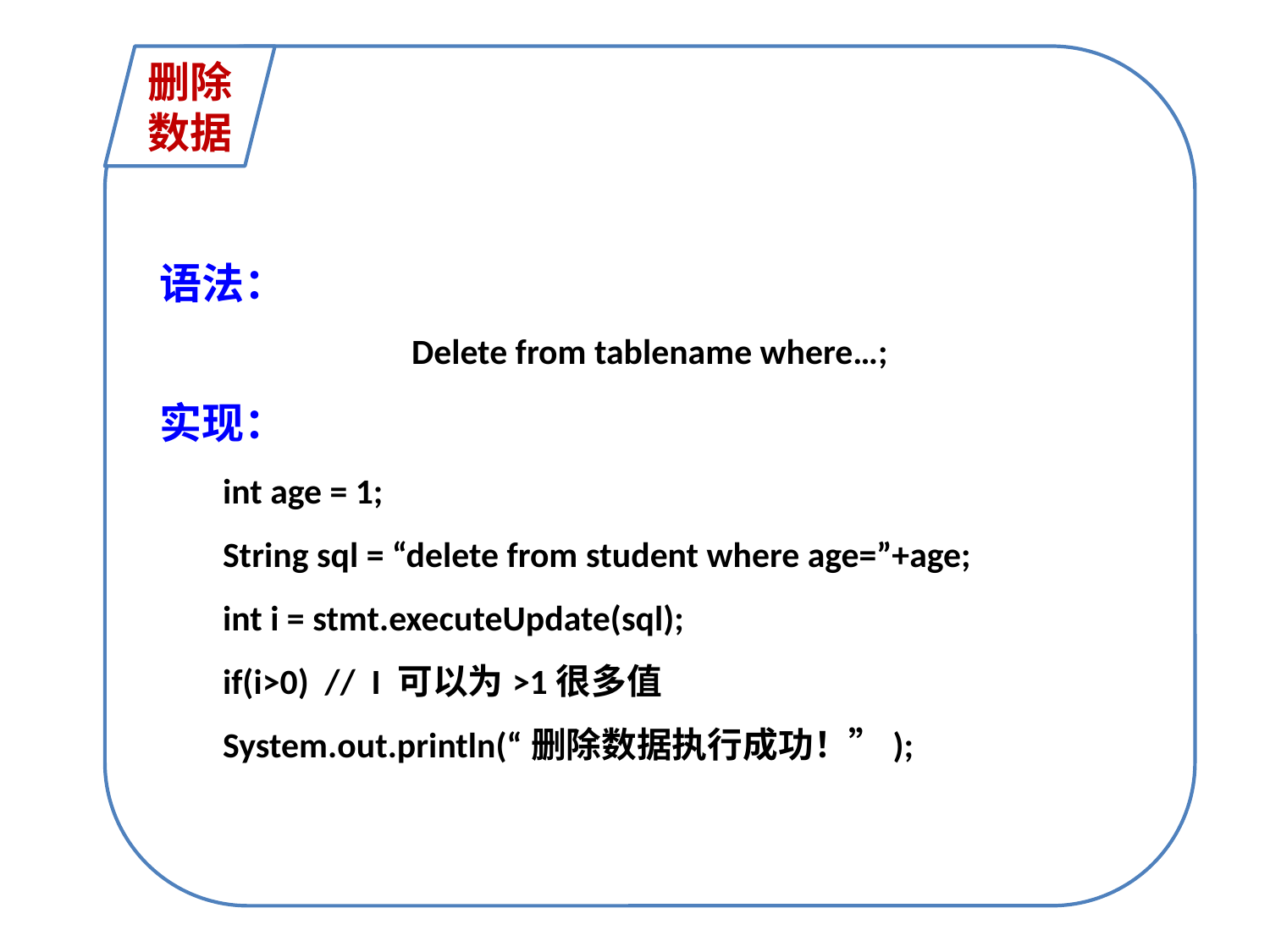

语法：
Delete from tablename where…;
实现：
int age = 1;
String sql = “delete from student where age=”+age;
int i = stmt.executeUpdate(sql);
if(i>0)  //  I 可以为>1很多值
System.out.println(“删除数据执行成功！”);
删除数据